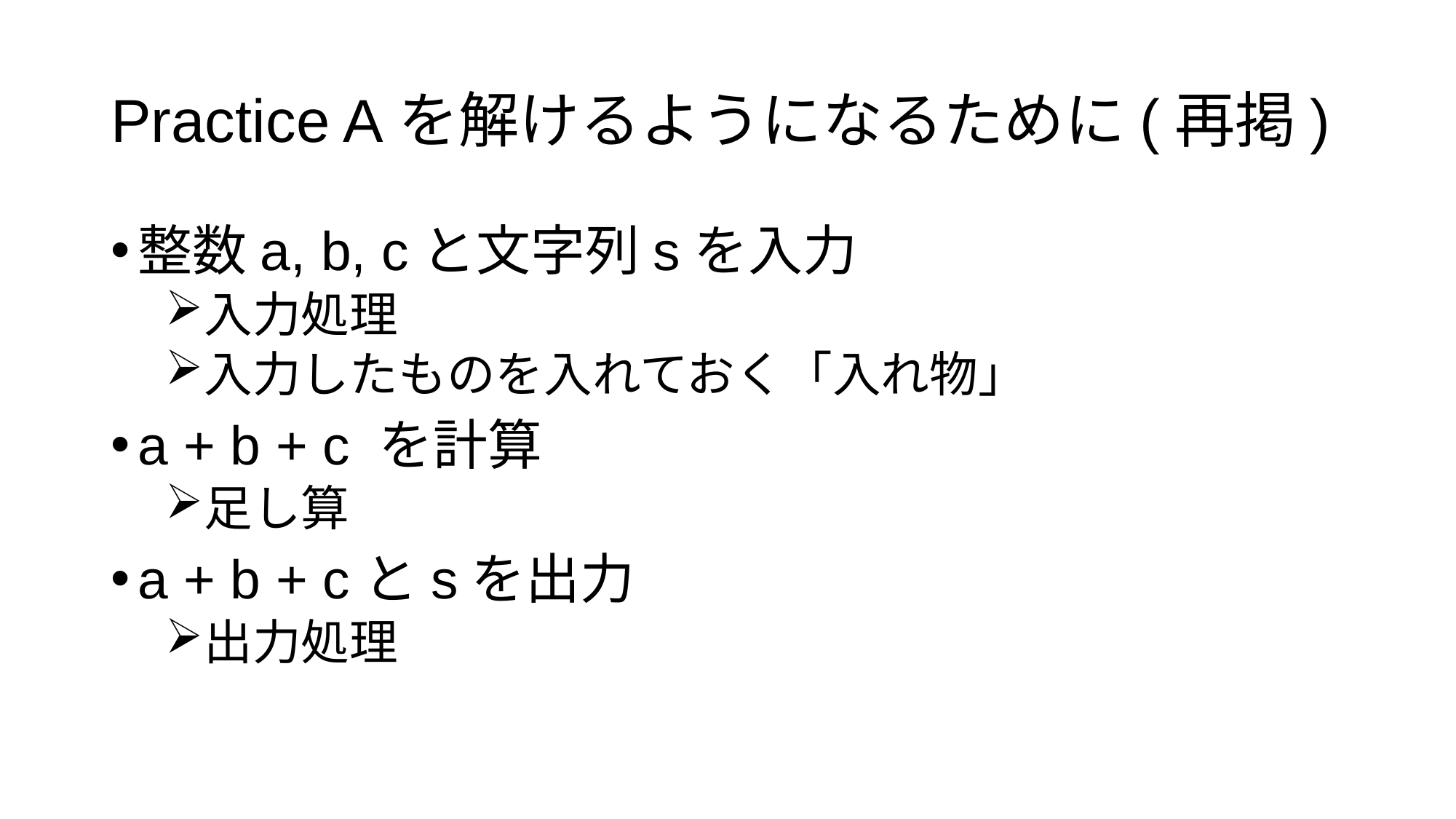

# Practice Aを解けるようになるために(再掲)
整数a, b, cと文字列sを入力
入力処理
入力したものを入れておく「入れ物」
a + b + c を計算
足し算
a + b + cとsを出力
出力処理